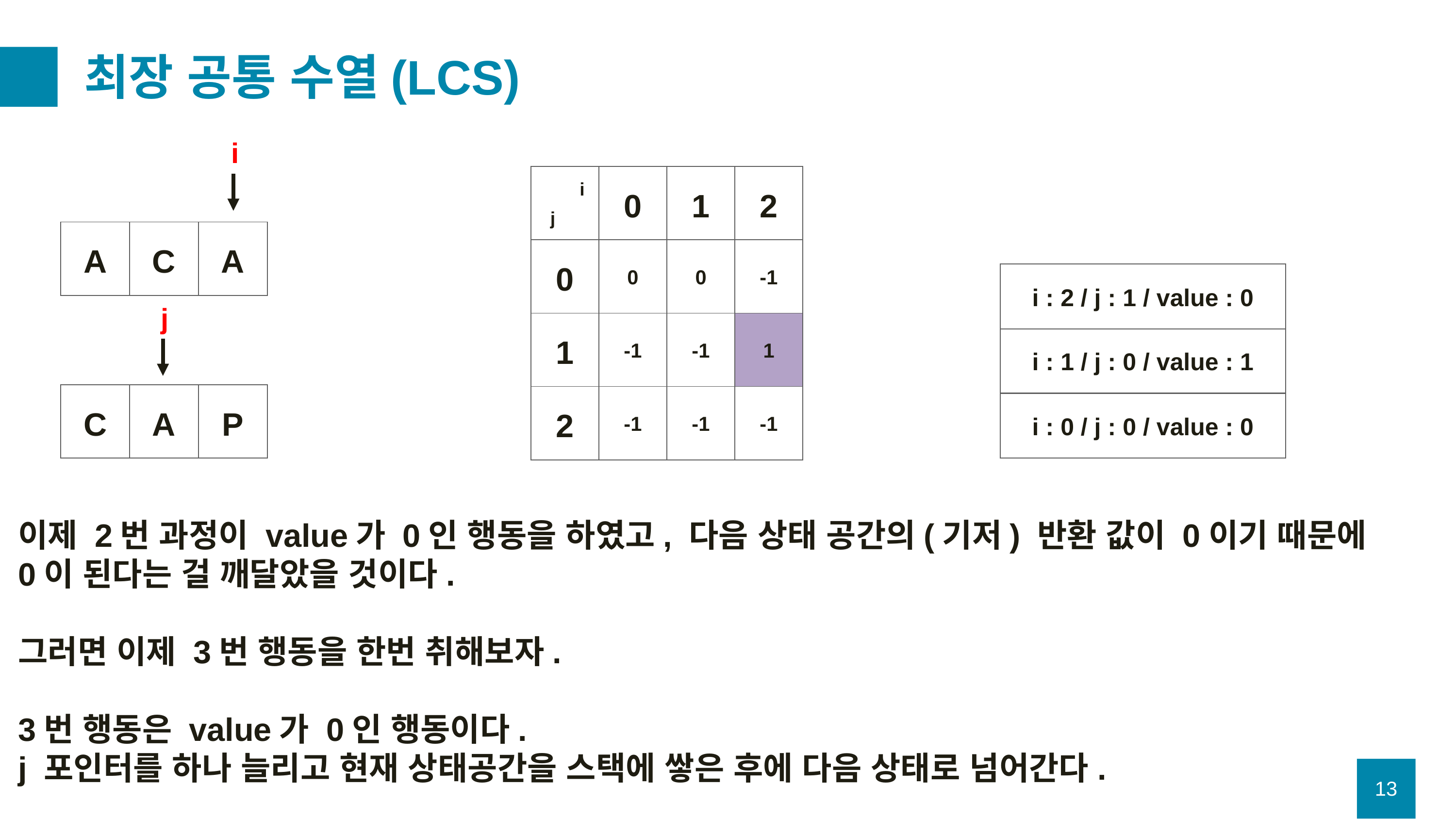

# 최장 공통 수열(LCS)
i
|  | 0 | 1 | 2 |
| --- | --- | --- | --- |
| 0 | 0 | 0 | -1 |
| 1 | -1 | -1 | 1 |
| 2 | -1 | -1 | -1 |
i
j
| A | C | A |
| --- | --- | --- |
i : 2 / j : 1 / value : 0
j
i : 1 / j : 0 / value : 1
| C | A | P |
| --- | --- | --- |
i : 0 / j : 0 / value : 0
이제 2번 과정이 value가 0인 행동을 하였고, 다음 상태 공간의(기저) 반환 값이 0이기 때문에 0이 된다는 걸 깨달았을 것이다.

그러면 이제 3번 행동을 한번 취해보자.

3번 행동은 value가 0인 행동이다.
j 포인터를 하나 늘리고 현재 상태공간을 스택에 쌓은 후에 다음 상태로 넘어간다.
13